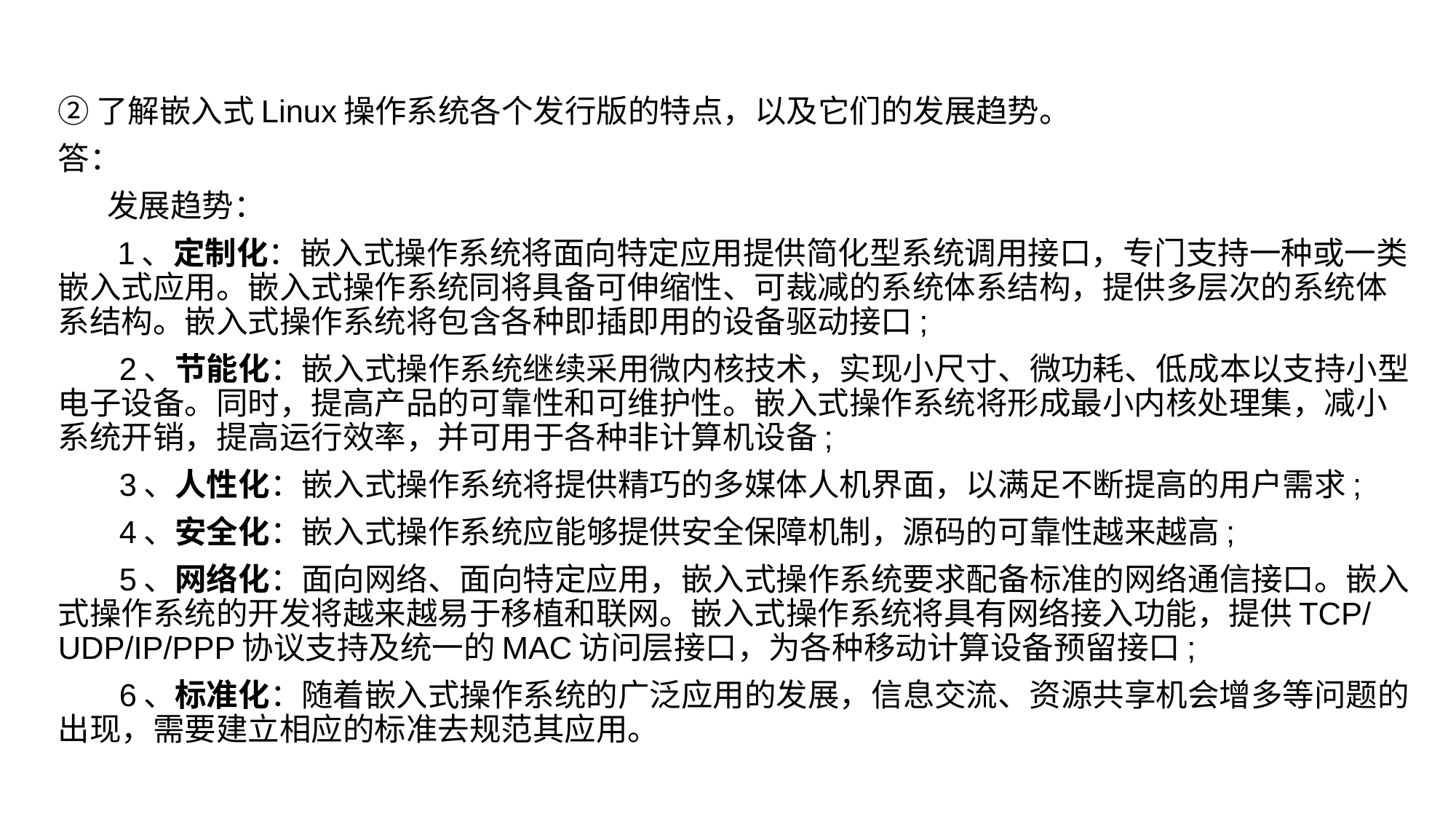

②了解嵌入式Linux操作系统各个发行版的特点，以及它们的发展趋势。
答：
      发展趋势：
　   1、定制化：嵌入式操作系统将面向特定应用提供简化型系统调用接口，专门支持一种或一类嵌入式应用。嵌入式操作系统同将具备可伸缩性、可裁减的系统体系结构，提供多层次的系统体系结构。嵌入式操作系统将包含各种即插即用的设备驱动接口;
       2、节能化：嵌入式操作系统继续采用微内核技术，实现小尺寸、微功耗、低成本以支持小型电子设备。同时，提高产品的可靠性和可维护性。嵌入式操作系统将形成最小内核处理集，减小系统开销，提高运行效率，并可用于各种非计算机设备;
       3、人性化：嵌入式操作系统将提供精巧的多媒体人机界面，以满足不断提高的用户需求;
       4、安全化：嵌入式操作系统应能够提供安全保障机制，源码的可靠性越来越高;
       5、网络化：面向网络、面向特定应用，嵌入式操作系统要求配备标准的网络通信接口。嵌入式操作系统的开发将越来越易于移植和联网。嵌入式操作系统将具有网络接入功能，提供TCP/UDP/IP/PPP协议支持及统一的MAC访问层接口，为各种移动计算设备预留接口;
       6、标准化：随着嵌入式操作系统的广泛应用的发展，信息交流、资源共享机会增多等问题的出现，需要建立相应的标准去规范其应用。